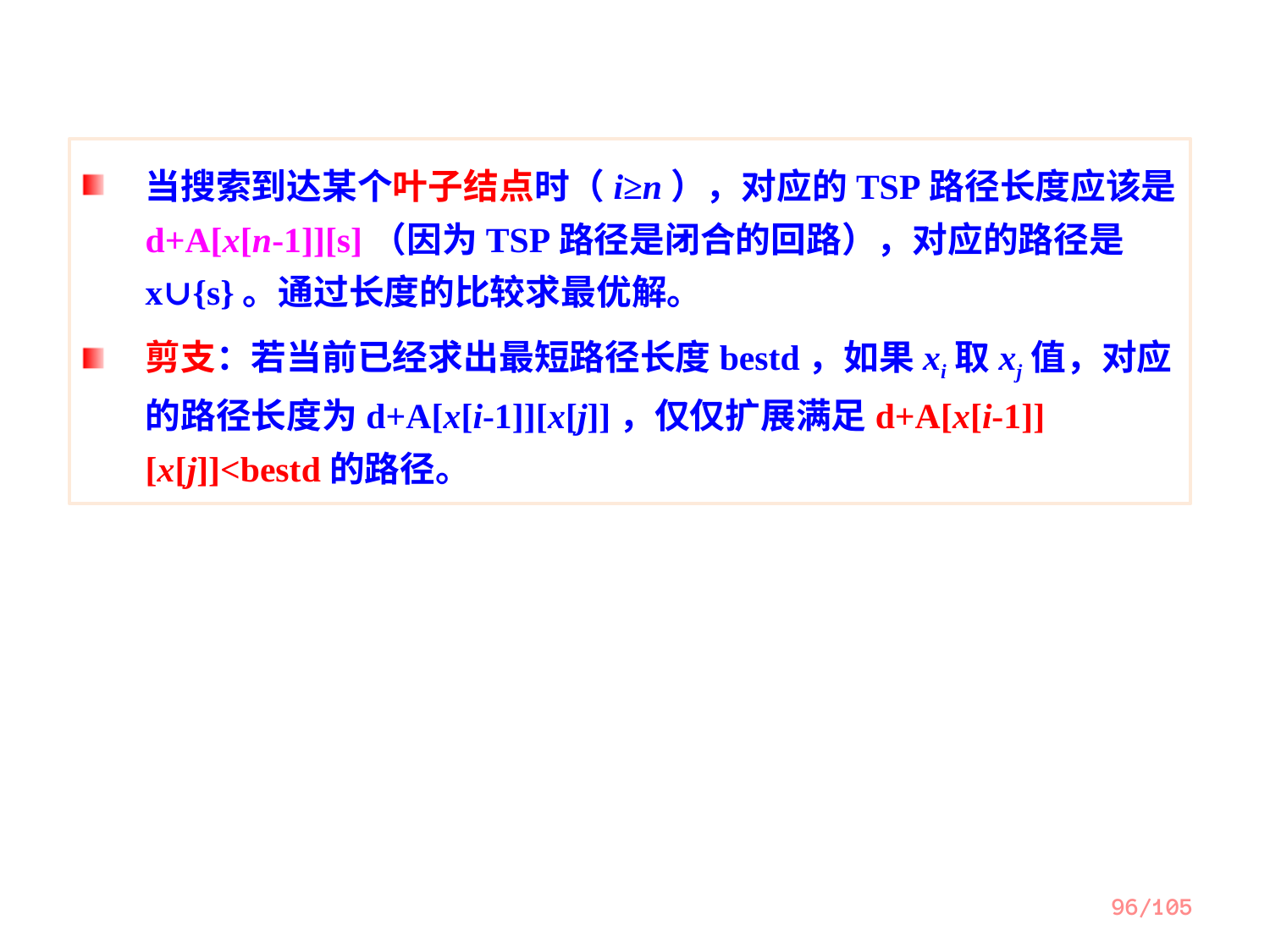

当搜索到达某个叶子结点时（i≥n），对应的TSP路径长度应该是d+A[x[n-1]][s]（因为TSP路径是闭合的回路），对应的路径是x∪{s}。通过长度的比较求最优解。
剪支：若当前已经求出最短路径长度bestd，如果xi取xj值，对应的路径长度为d+A[x[i-1]][x[j]]，仅仅扩展满足d+A[x[i-1]][x[j]]<bestd的路径。
96/105